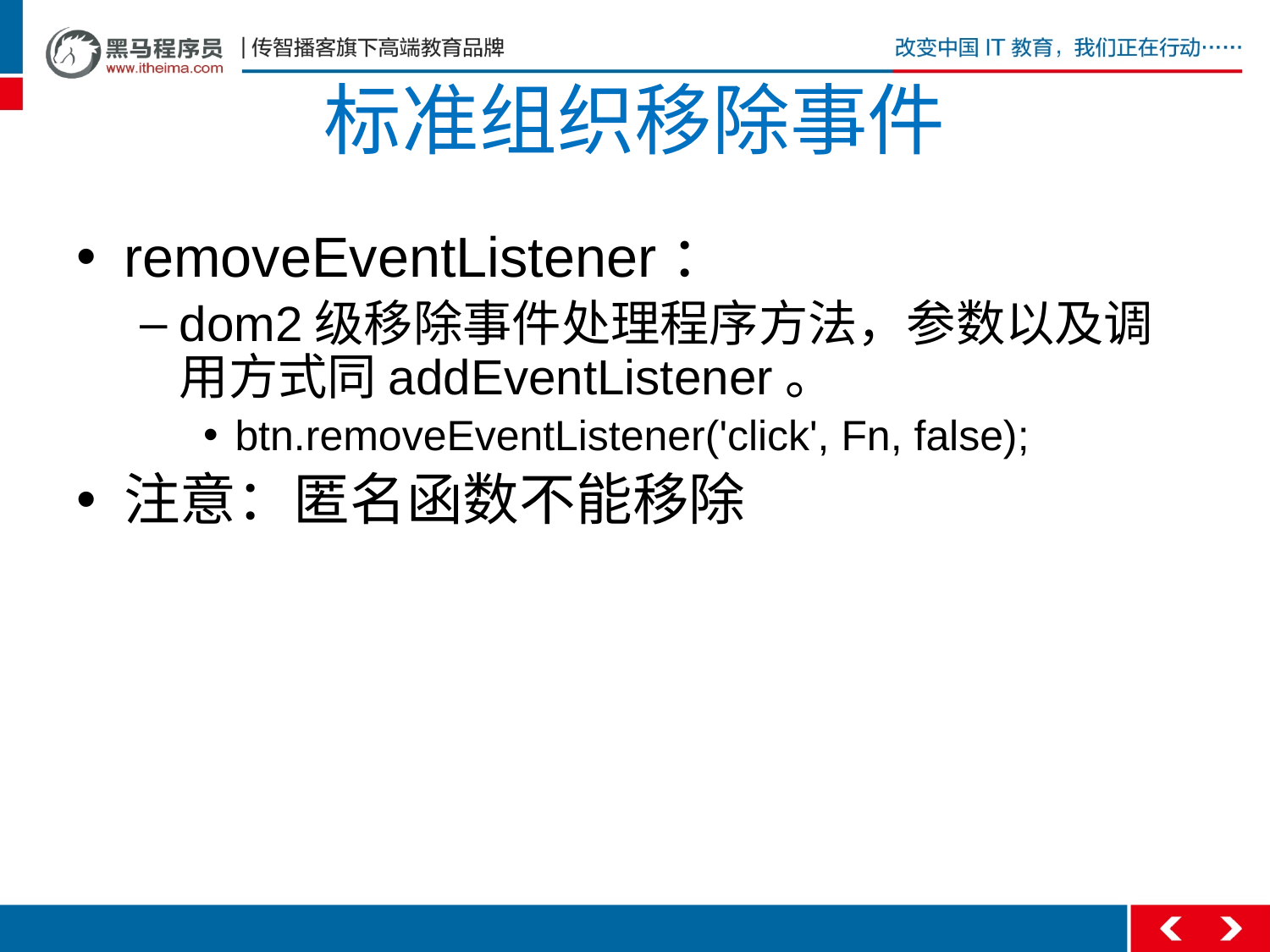

# 标准组织移除事件
removeEventListener：
dom2级移除事件处理程序方法，参数以及调用方式同addEventListener。
btn.removeEventListener('click', Fn, false);
注意：匿名函数不能移除